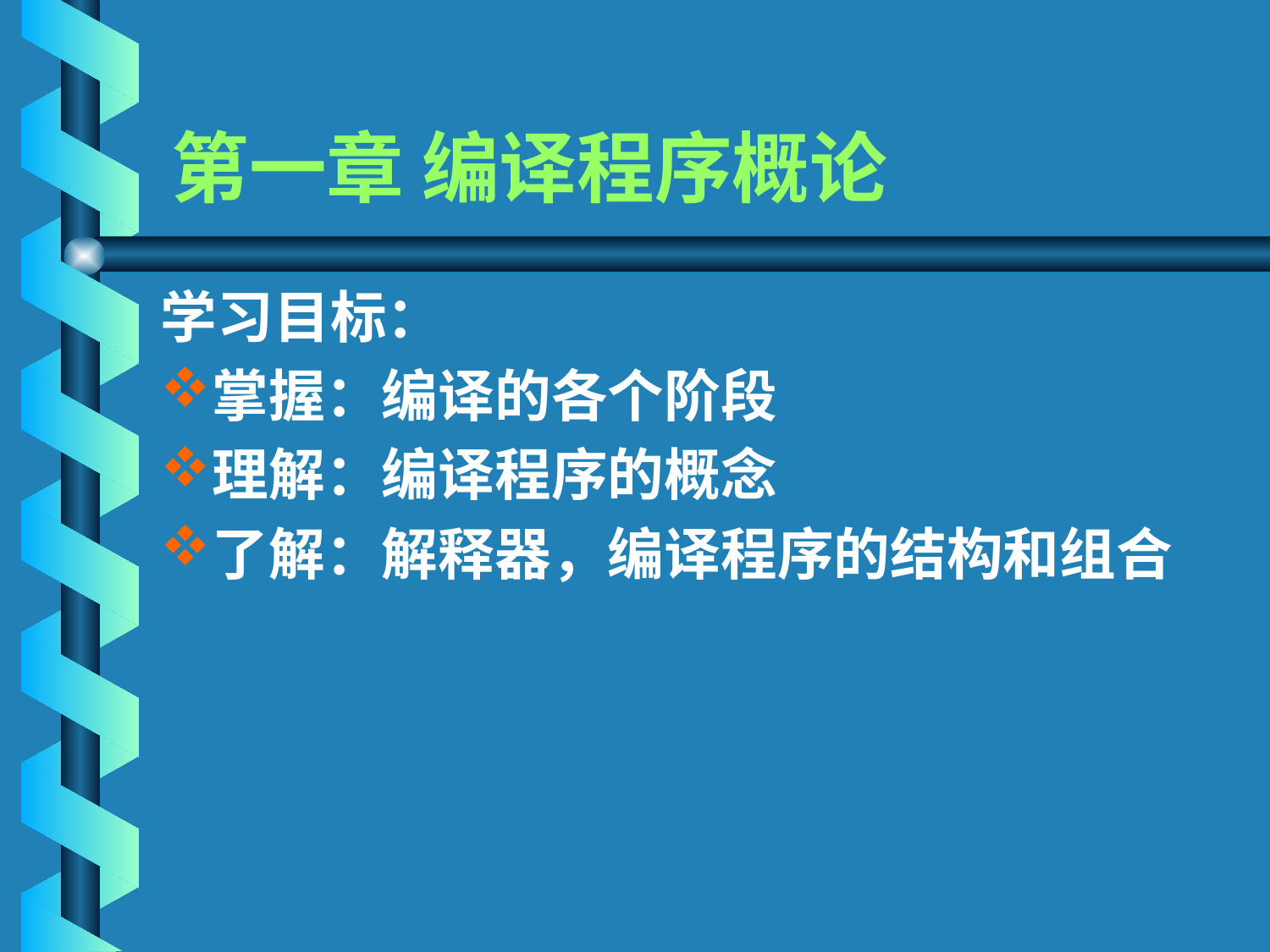

# 第一章 编译程序概论
学习目标：
掌握：编译的各个阶段
理解：编译程序的概念
了解：解释器，编译程序的结构和组合